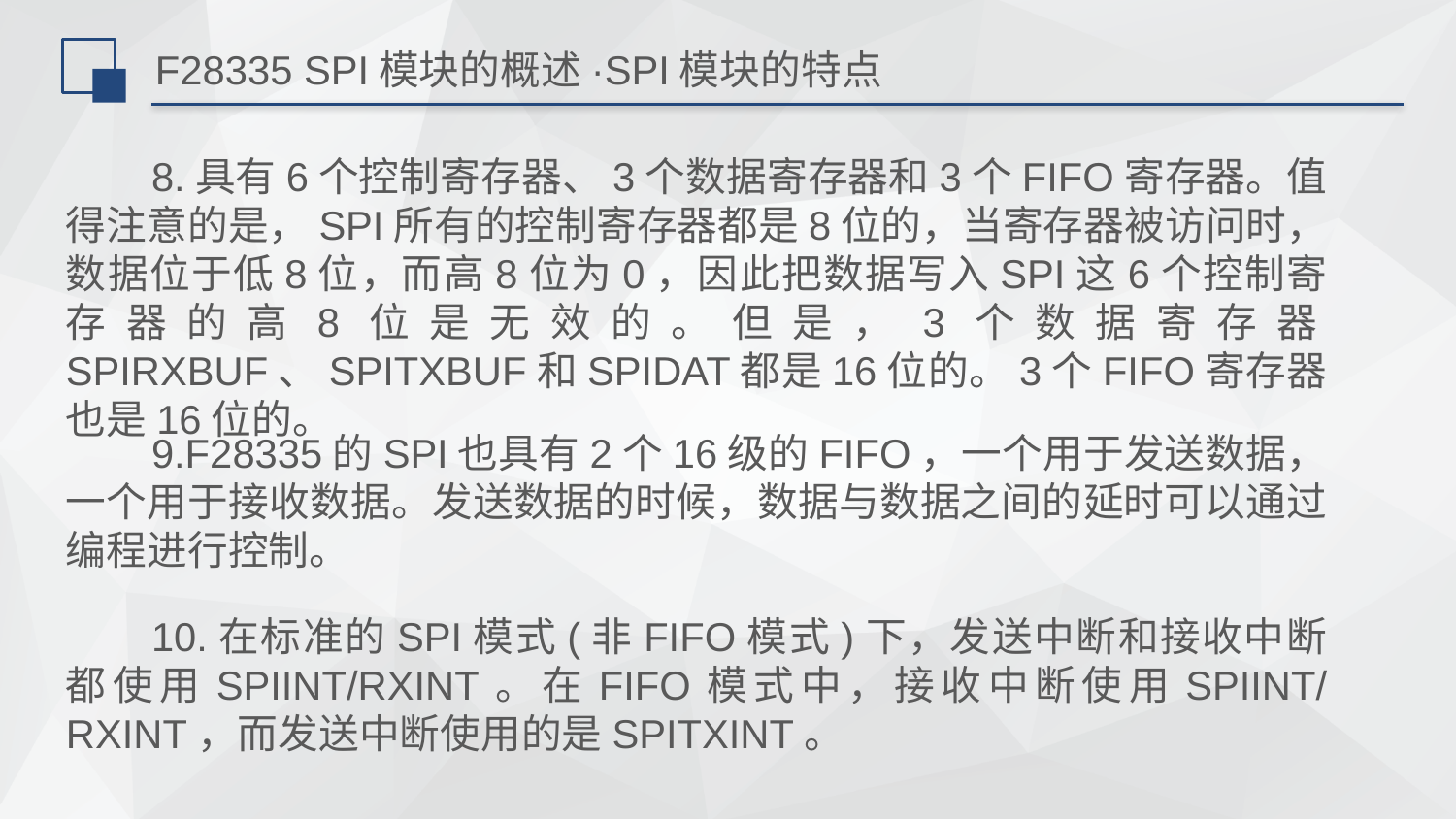

# F28335 SPI模块的概述·SPI模块的特点
8.具有6个控制寄存器、3个数据寄存器和3个FIFO寄存器。值得注意的是，SPI所有的控制寄存器都是8位的，当寄存器被访问时，数据位于低8位，而高8位为0，因此把数据写入SPI这6个控制寄存器的高8位是无效的。但是，3个数据寄存器SPIRXBUF、SPITXBUF和SPIDAT都是16位的。3个FIFO寄存器也是16位的。
9.F28335的SPI也具有2个16级的FIFO，一个用于发送数据，一个用于接收数据。发送数据的时候，数据与数据之间的延时可以通过编程进行控制。
10.在标准的SPI模式(非FIFO模式)下，发送中断和接收中断都使用SPIINT/RXINT。在FIFO模式中，接收中断使用SPIINT/RXINT，而发送中断使用的是SPITXINT。